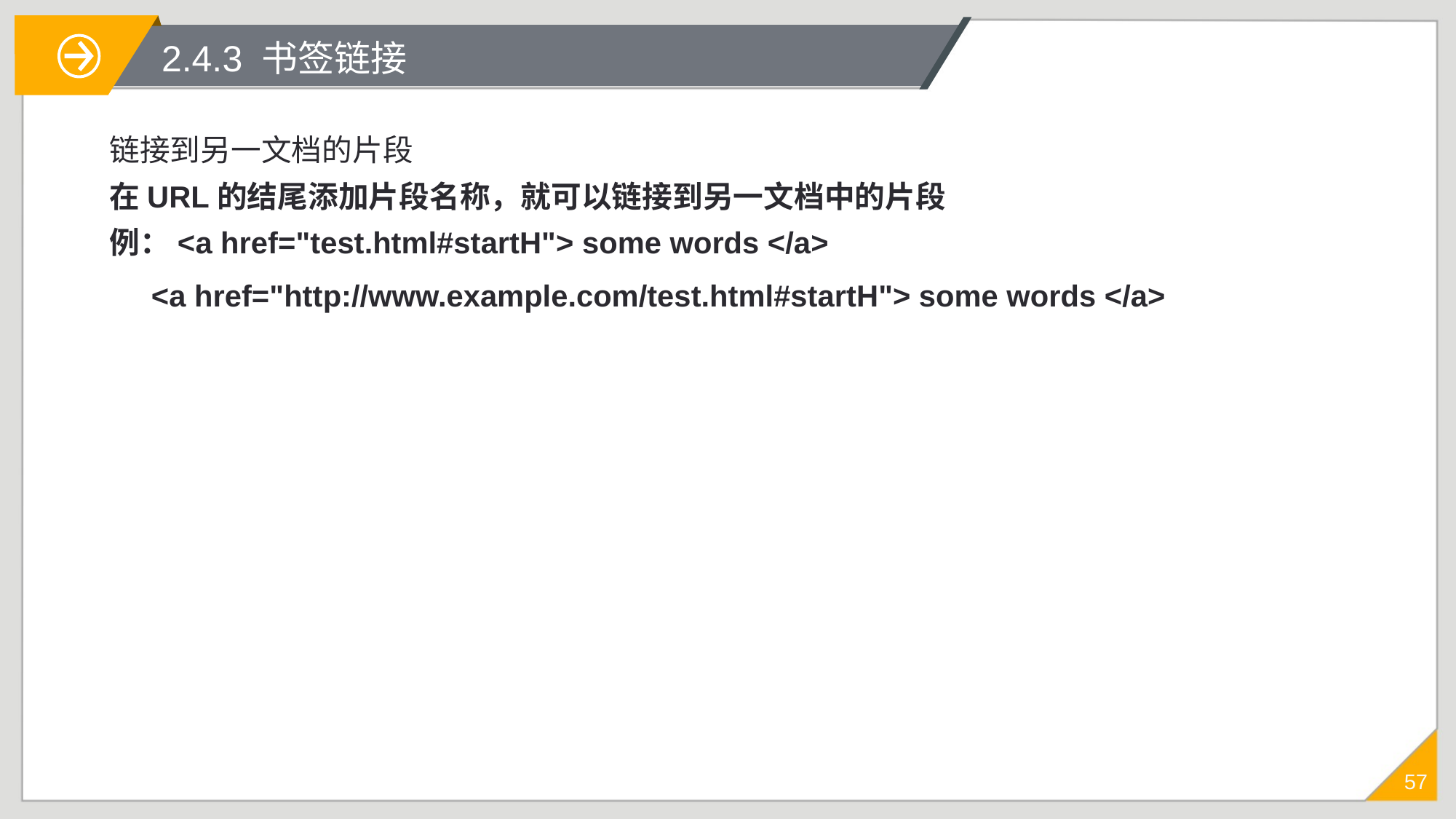

# 2.4.3 书签链接
链接到另一文档的片段
在URL的结尾添加片段名称，就可以链接到另一文档中的片段
例：<a href="test.html#startH"> some words </a>
     <a href="http://www.example.com/test.html#startH"> some words </a>